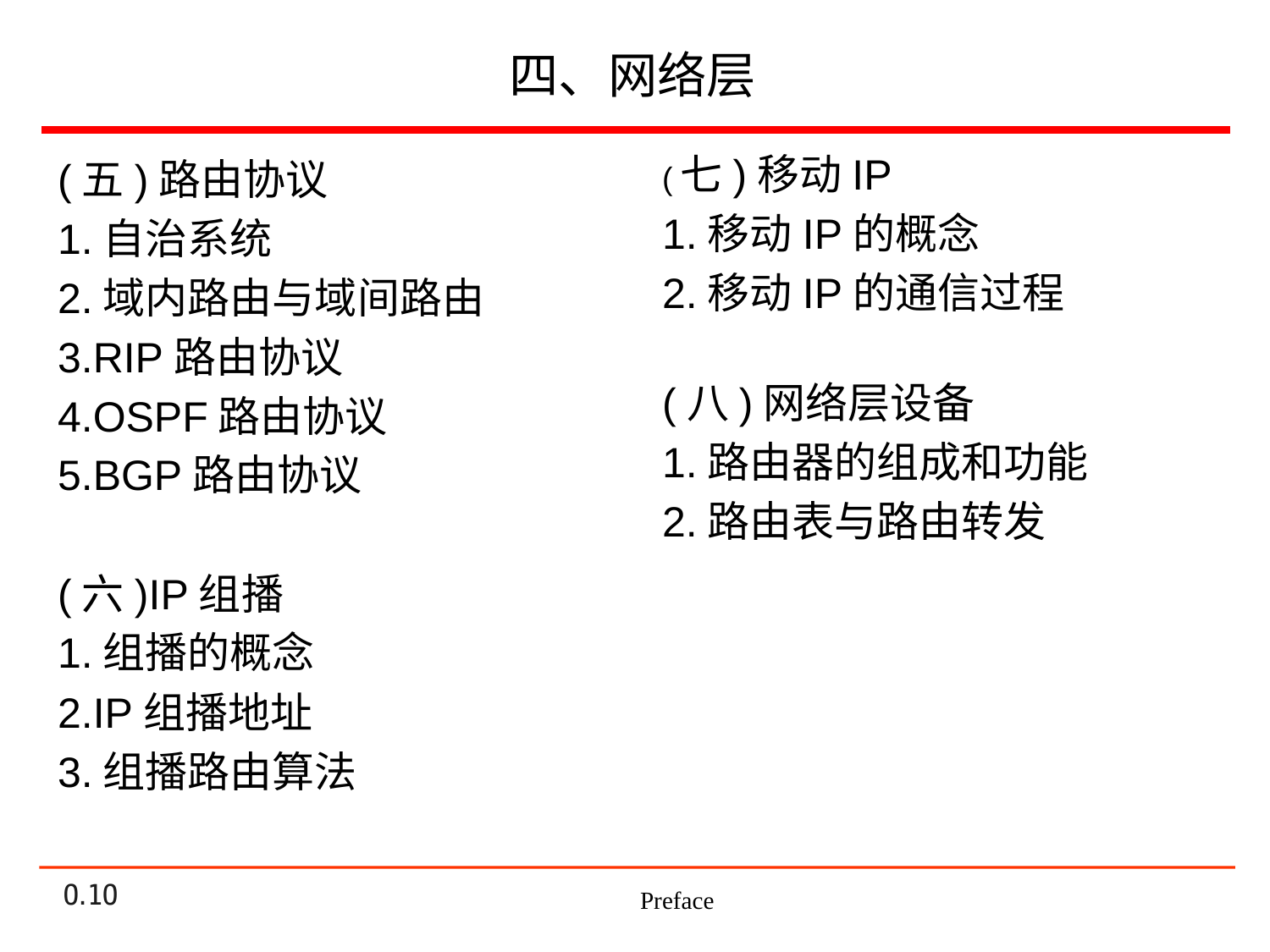

# 四、网络层
(七)移动IP
1.移动IP的概念
2.移动IP的通信过程
(八)网络层设备
1.路由器的组成和功能
2.路由表与路由转发
(五)路由协议
1.自治系统
2.域内路由与域间路由
3.RIP路由协议
4.OSPF路由协议
5.BGP路由协议

(六)IP组播
1.组播的概念
2.IP组播地址
3.组播路由算法
Preface